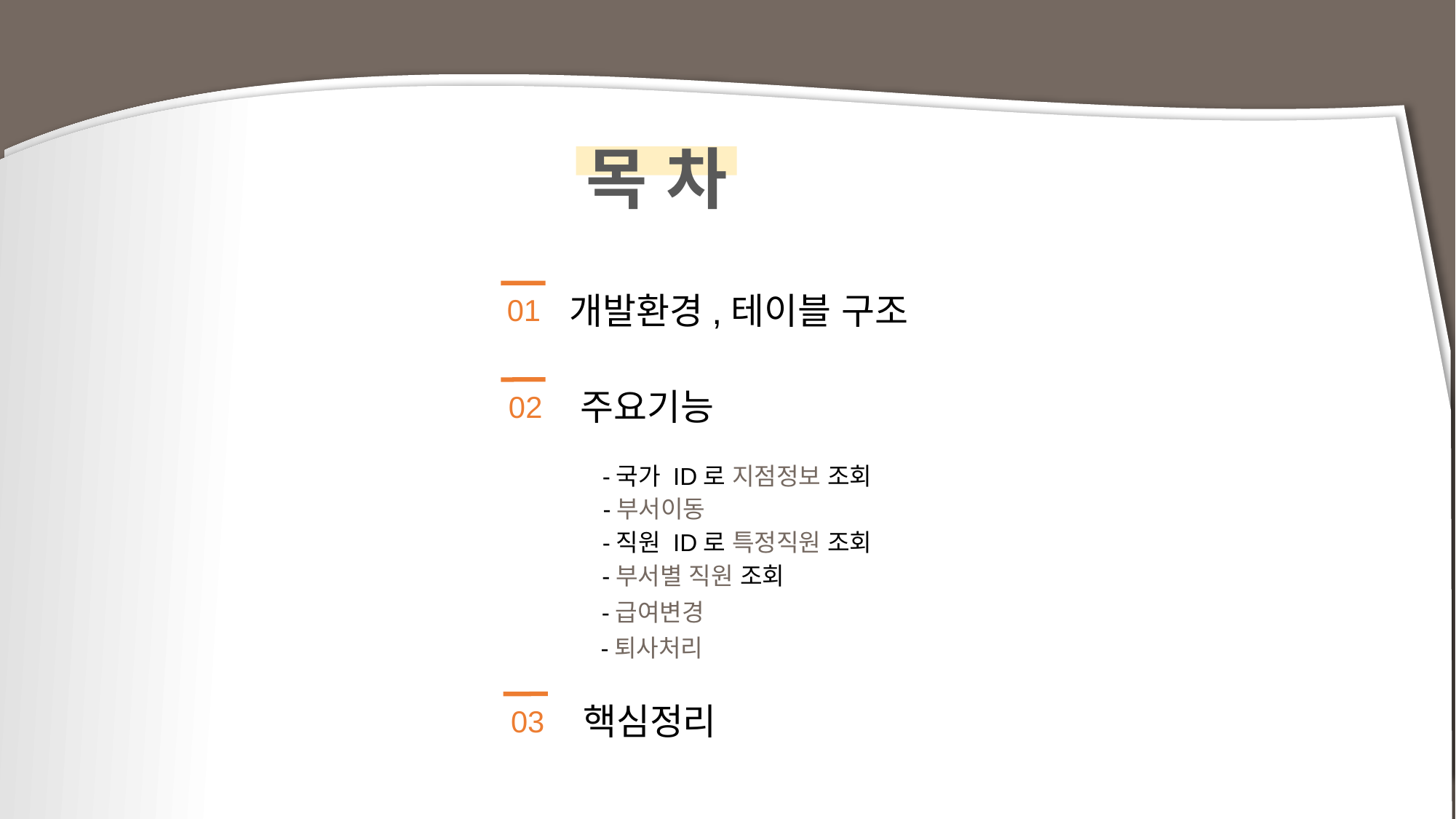

목 차
개발환경,테이블 구조
01
주요기능
02
-국가 ID로 지점정보 조회
-부서이동
-직원 ID로 특정직원 조회
-부서별 직원 조회
-급여변경
-퇴사처리
핵심정리
03